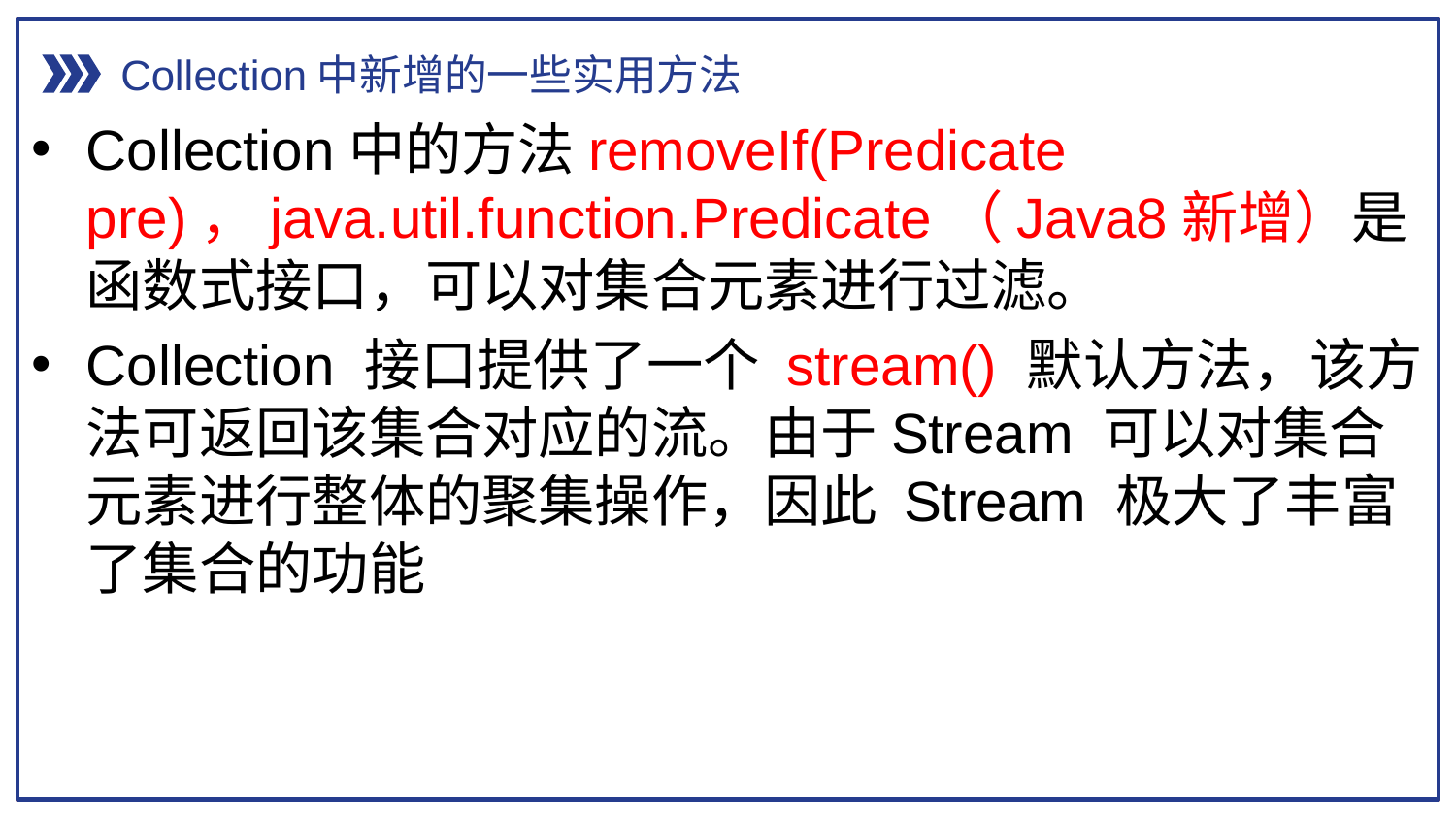

Collection中新增的一些实用方法

Collection中的方法removeIf(Predicate pre)，java.util.function.Predicate（Java8新增）是函数式接口，可以对集合元素进行过滤。
Collection 接口提供了一个 stream() 默认方法，该方法可返回该集合对应的流。由于Stream 可以对集合元素进行整体的聚集操作，因此 Stream 极大了丰富了集合的功能